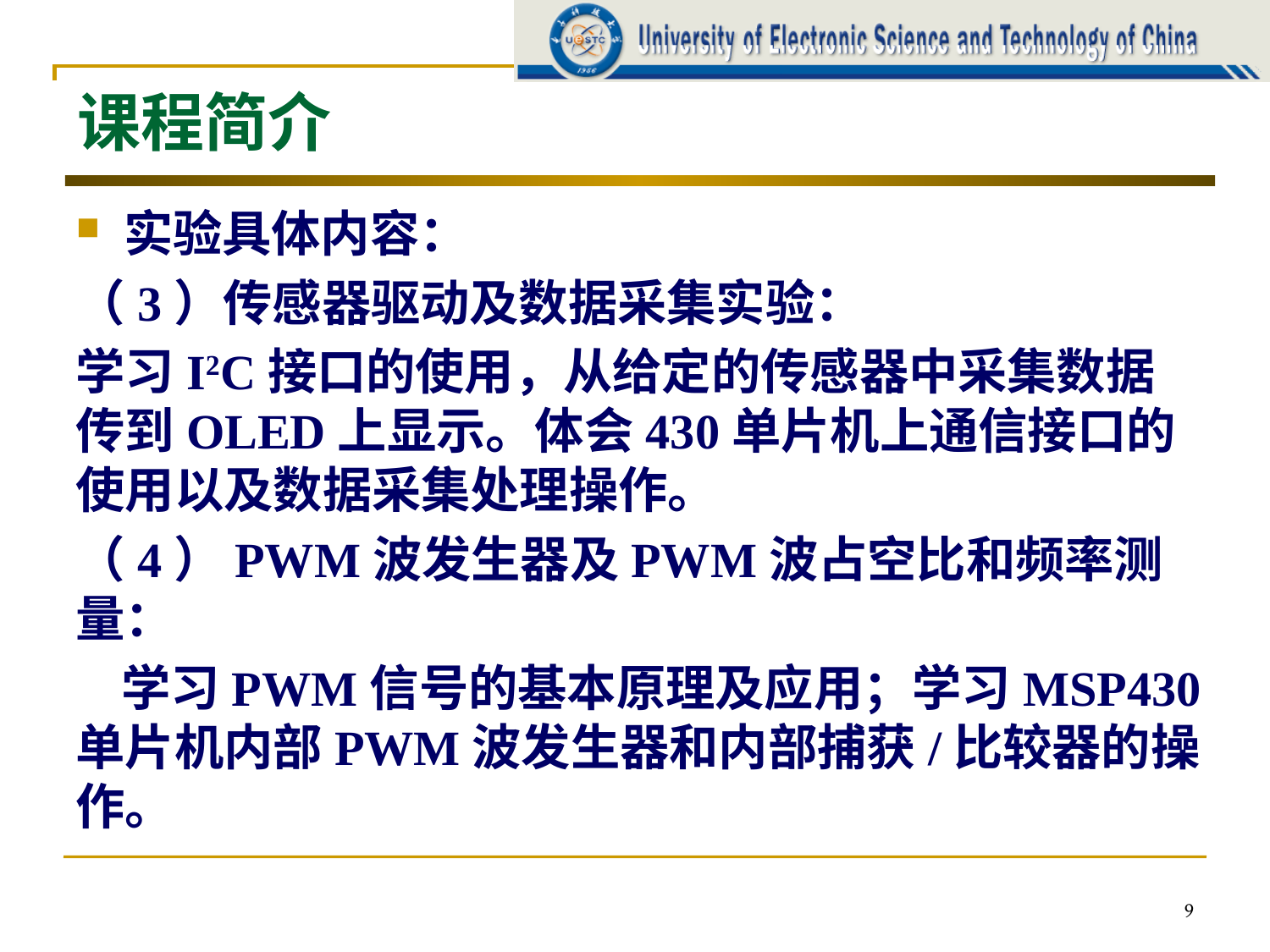

# 课程简介
实验具体内容：
（3）传感器驱动及数据采集实验：
学习I2C接口的使用，从给定的传感器中采集数据传到OLED上显示。体会430单片机上通信接口的使用以及数据采集处理操作。
（4）PWM波发生器及PWM波占空比和频率测量：
   学习PWM信号的基本原理及应用；学习MSP430单片机内部PWM波发生器和内部捕获/比较器的操作。
9